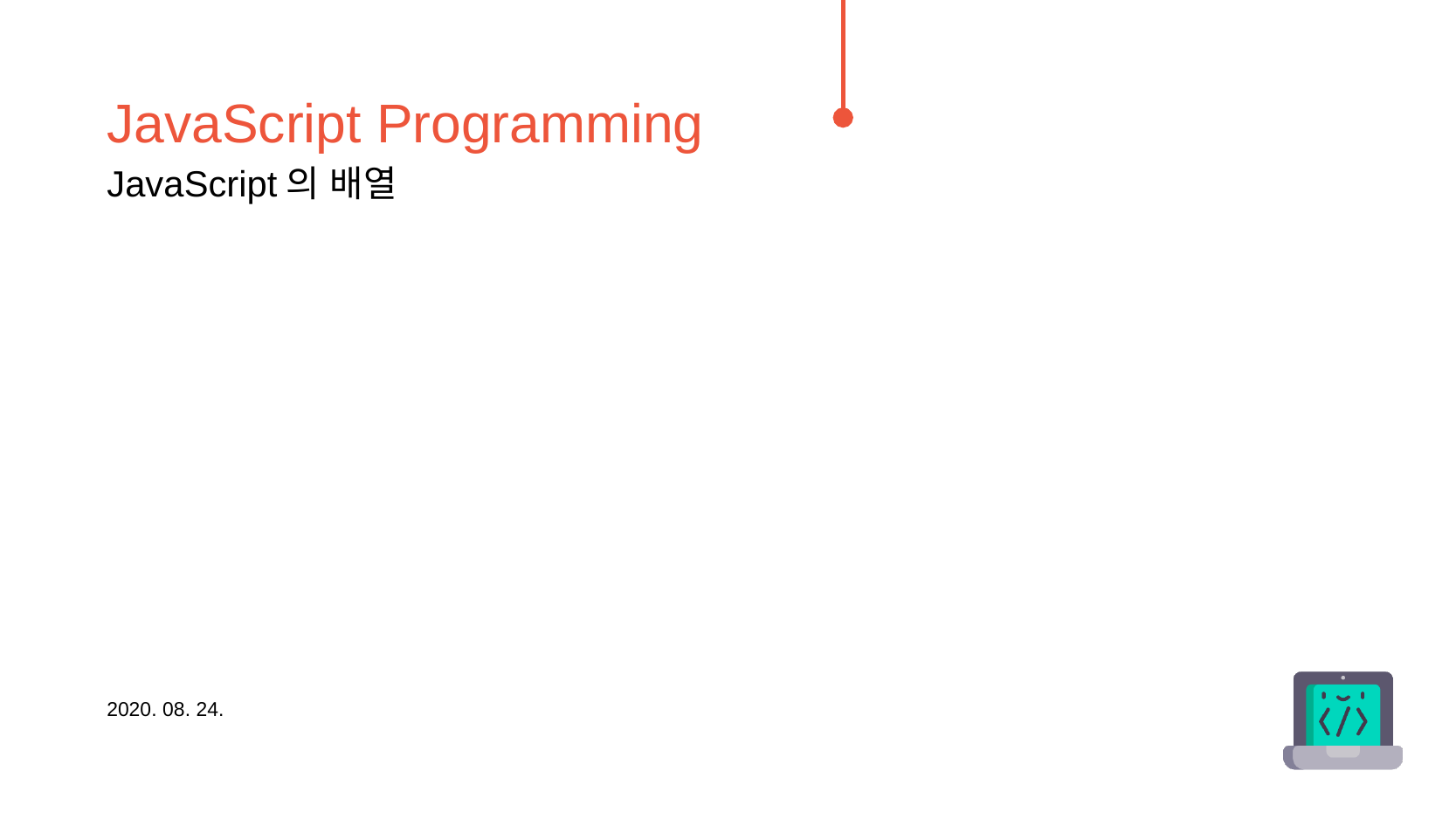

JavaScript Programming
JavaScript의 배열
2020. 08. 24.